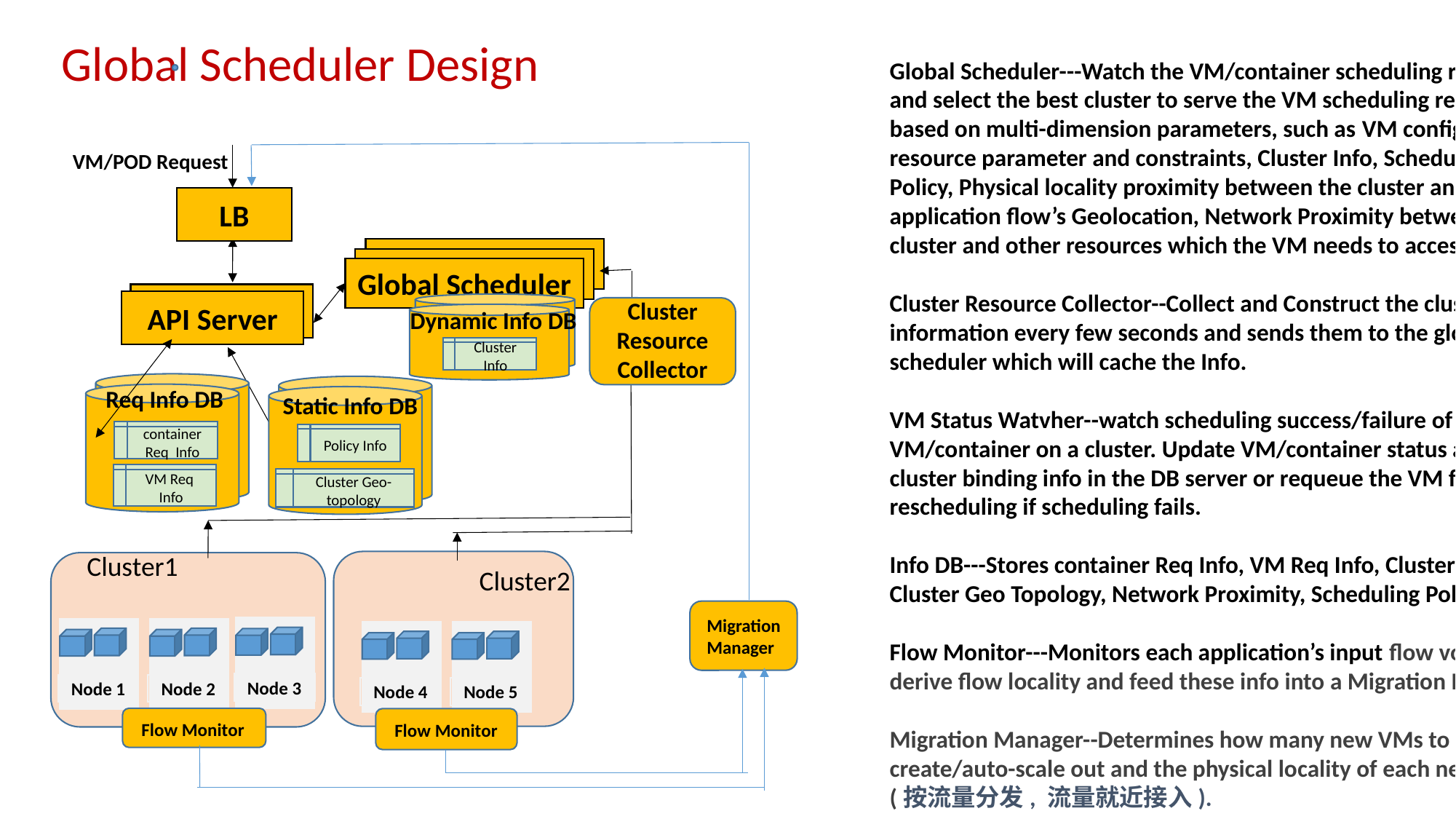

# Global Scheduler Design
Global Scheduler---Watch the VM/container scheduling requests and select the best cluster to serve the VM scheduling request based on multi-dimension parameters, such as VM configured resource parameter and constraints, Cluster Info, Scheduling Policy, Physical locality proximity between the cluster and the VM application flow’s Geolocation, Network Proximity between the cluster and other resources which the VM needs to access.

Cluster Resource Collector--Collect and Construct the cluster level information every few seconds and sends them to the global scheduler which will cache the Info.

VM Status Watvher--watch scheduling success/failure of a VM/container on a cluster. Update VM/container status and VM-cluster binding info in the DB server or requeue the VM for rescheduling if scheduling fails.

Info DB---Stores container Req Info, VM Req Info, Cluster Info, Cluster Geo Topology, Network Proximity, Scheduling Policy.

Flow Monitor---Monitors each application’s input flow volume, derive flow locality and feed these info into a Migration Manager.

Migration Manager--Determines how many new VMs to create/auto-scale out and the physical locality of each new VM (按流量分发, 流量就近接入).

VM/POD Request
LB
Global Scheduler
Global Scheduler
Global Scheduler
API Server
API Server

Dynamic Info DB
Cluster Info

Cluster Resource Collector

Req Info DB
container Req  Info
VM Req  Info

Static Info DB
Policy Info
Cluster Geo-topology
Cluster1

Cluster2

Migration Manager

Node 3
Node 1
Node 2
Node 4
Node 5

Flow Monitor

Flow Monitor